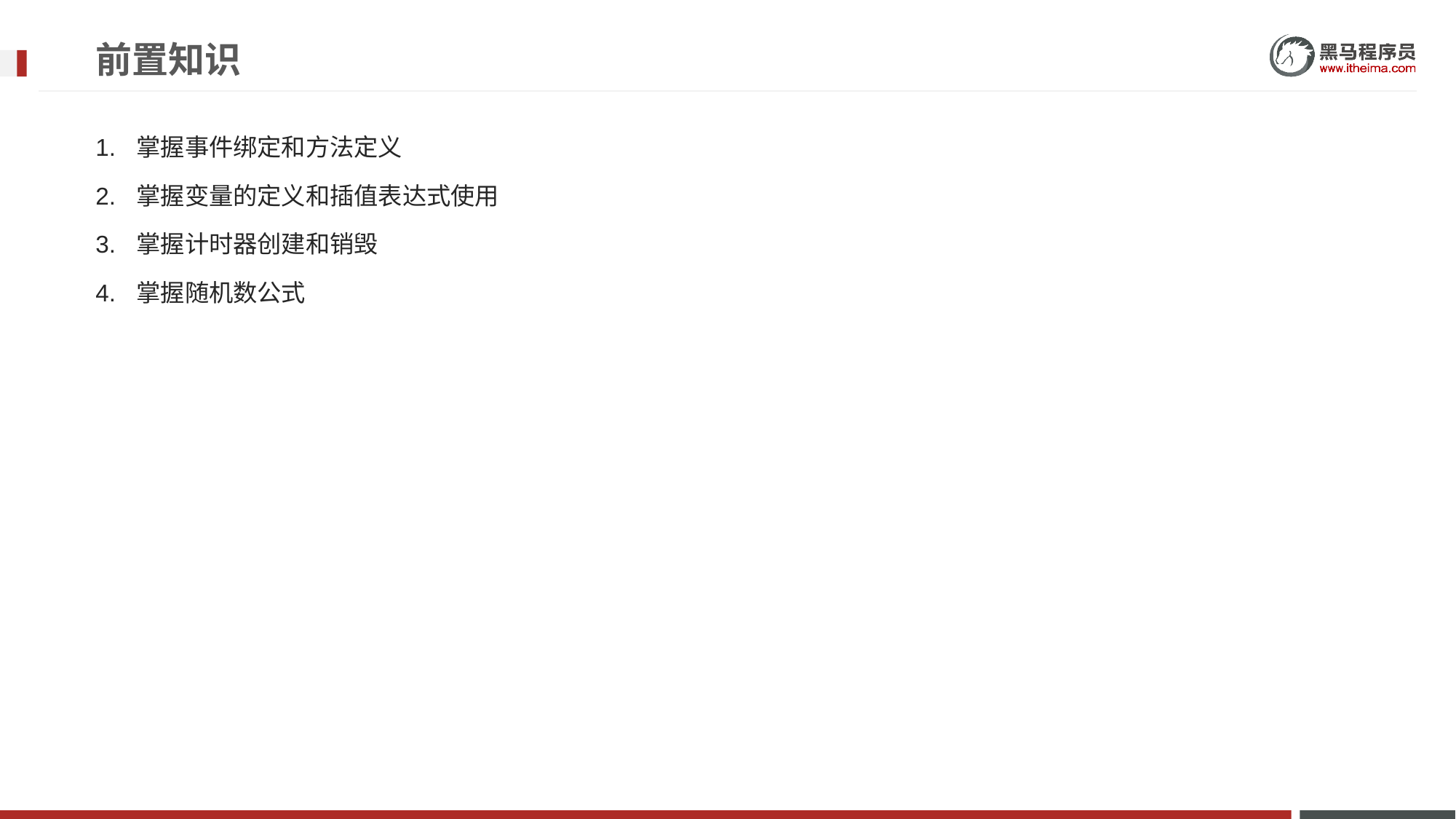

# 前置知识
掌握事件绑定和方法定义
掌握变量的定义和插值表达式使用
掌握计时器创建和销毁
掌握随机数公式